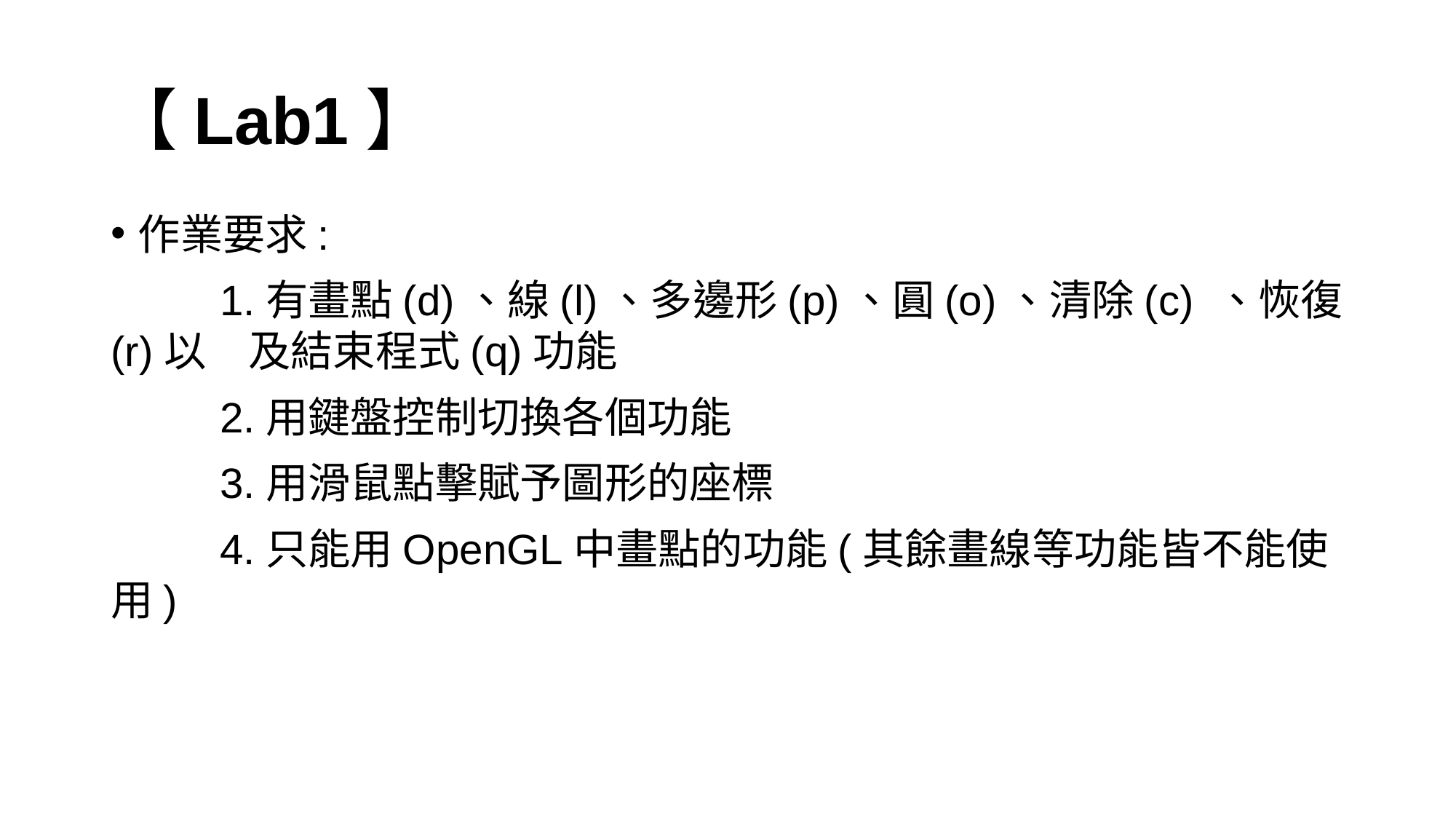

# 【Lab1】
作業要求:
	1.有畫點(d)、線(l)、多邊形(p)、圓(o)、清除(c) 、恢復(r)以	   及結束程式(q)功能
	2.用鍵盤控制切換各個功能
	3.用滑鼠點擊賦予圖形的座標
	4.只能用OpenGL中畫點的功能(其餘畫線等功能皆不能使用)